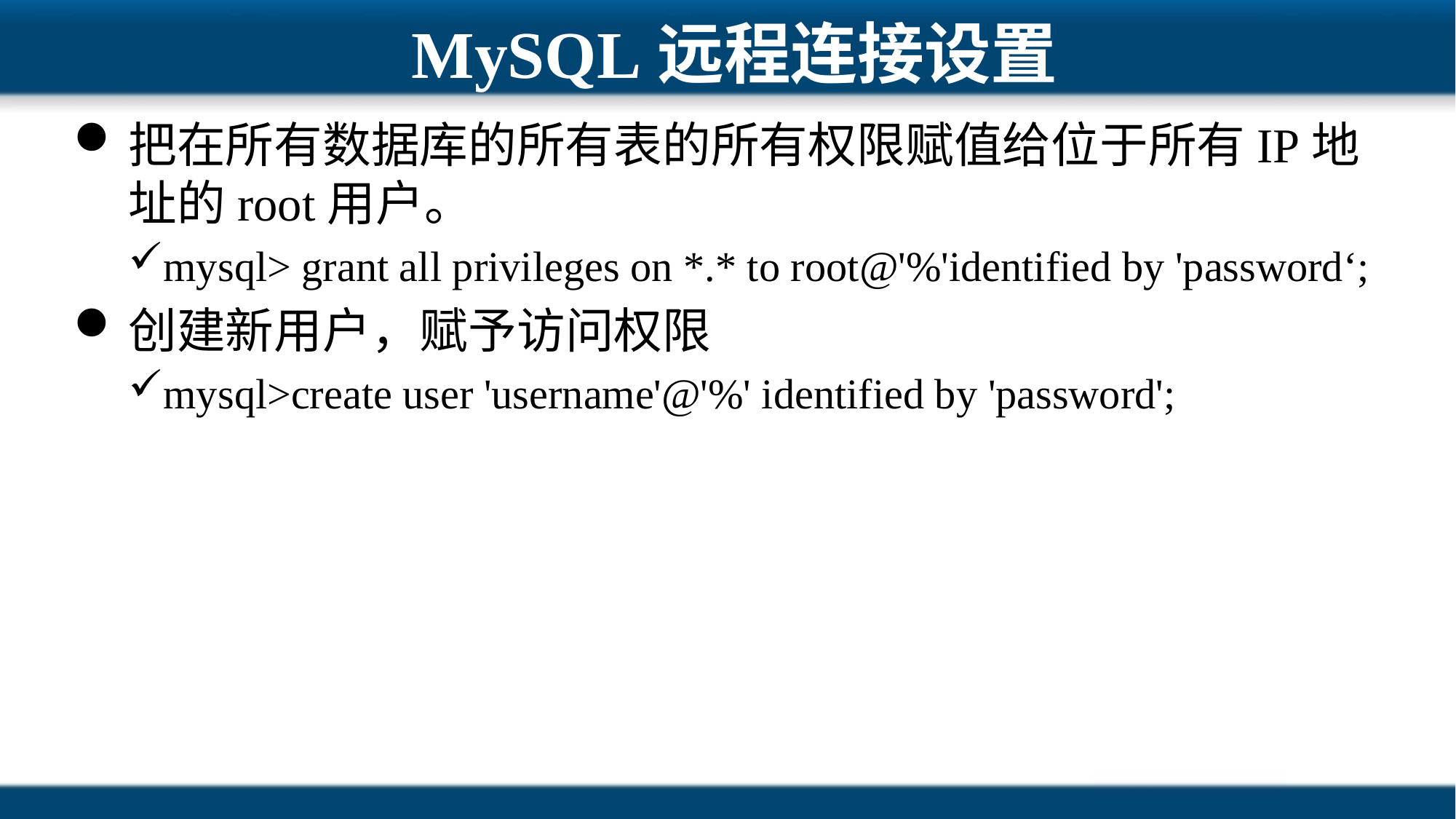

# MySQL远程连接设置
把在所有数据库的所有表的所有权限赋值给位于所有IP地址的root用户。
mysql> grant all privileges on *.* to root@'%'identified by 'password‘;
创建新用户，赋予访问权限
mysql>create user 'username'@'%' identified by 'password';